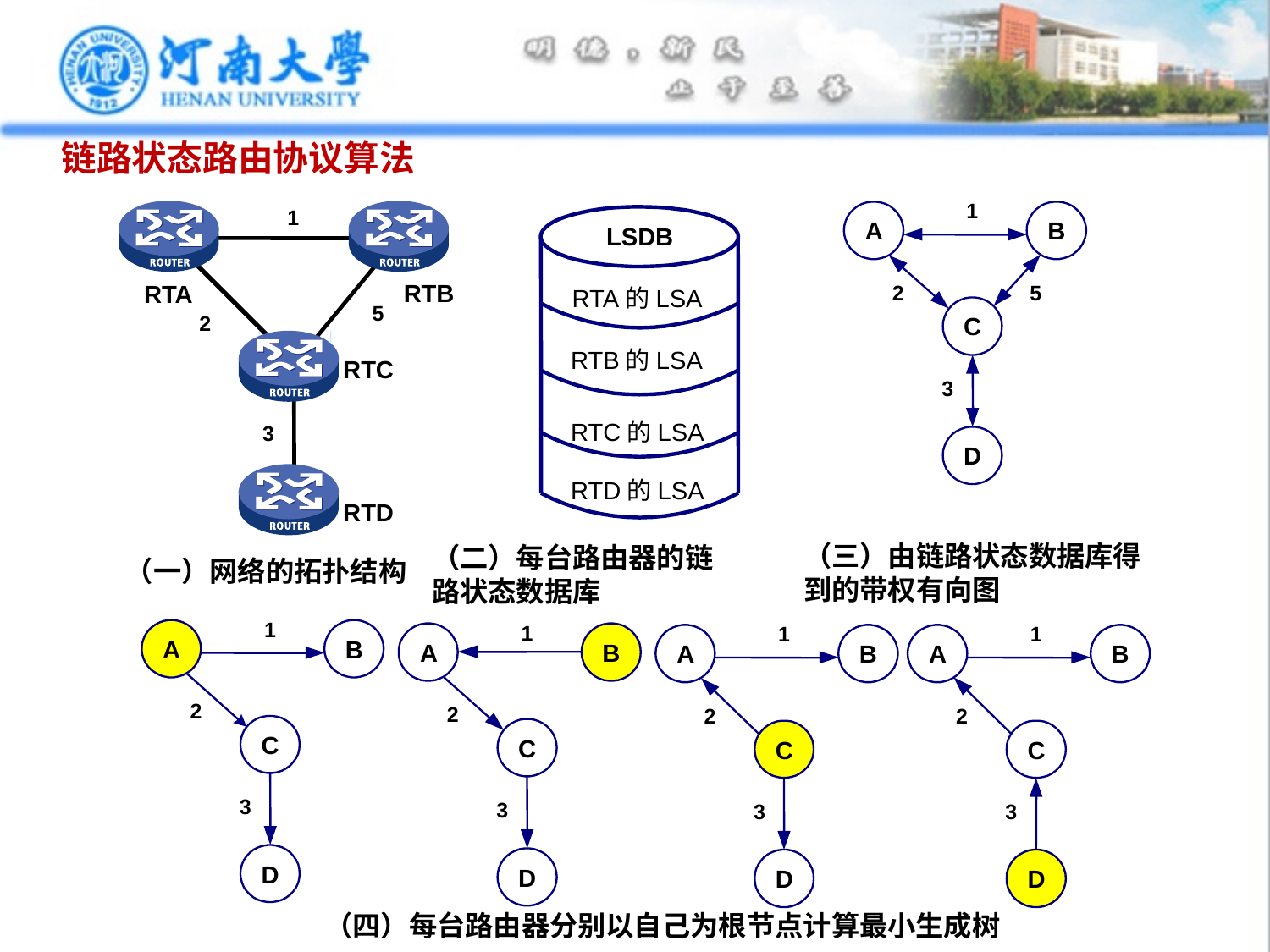

# 链路状态路由协议算法

1

1

A
B
LSDB

RTB
RTA
2
5
RTA的LSA

5

2
C

RTB的LSA
RTC

3

RTC的LSA
3

D

RTD的LSA

RTD
（三）由链路状态数据库得
到的带权有向图
（二）每台路由器的链
路状态数据库
（一）网络的拓扑结构
1

A
B

2

C

3

D
1

A
B

2

C

3

D
1

A
B

2

C

3

D
1

A
B

2

C

3

D
（四）每台路由器分别以自己为根节点计算最小生成树